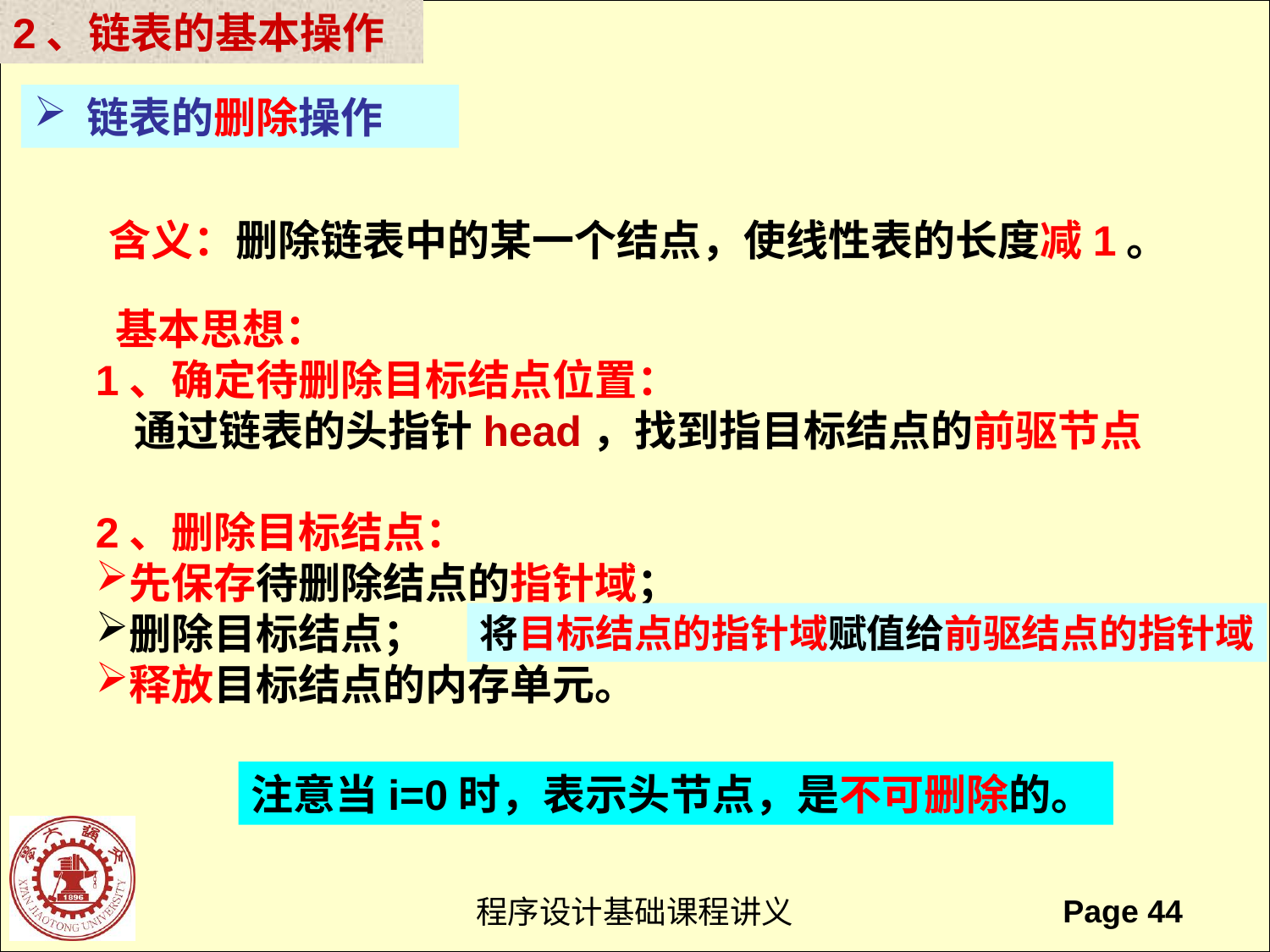

2、链表的基本操作
 链表的删除操作
含义：删除链表中的某一个结点，使线性表的长度减1。
 基本思想：
1、确定待删除目标结点位置：
   通过链表的头指针head，找到指目标结点的前驱节点

2、删除目标结点：
先保存待删除结点的指针域；
删除目标结点；
释放目标结点的内存单元。
将目标结点的指针域赋值给前驱结点的指针域
注意当i=0时，表示头节点，是不可删除的。